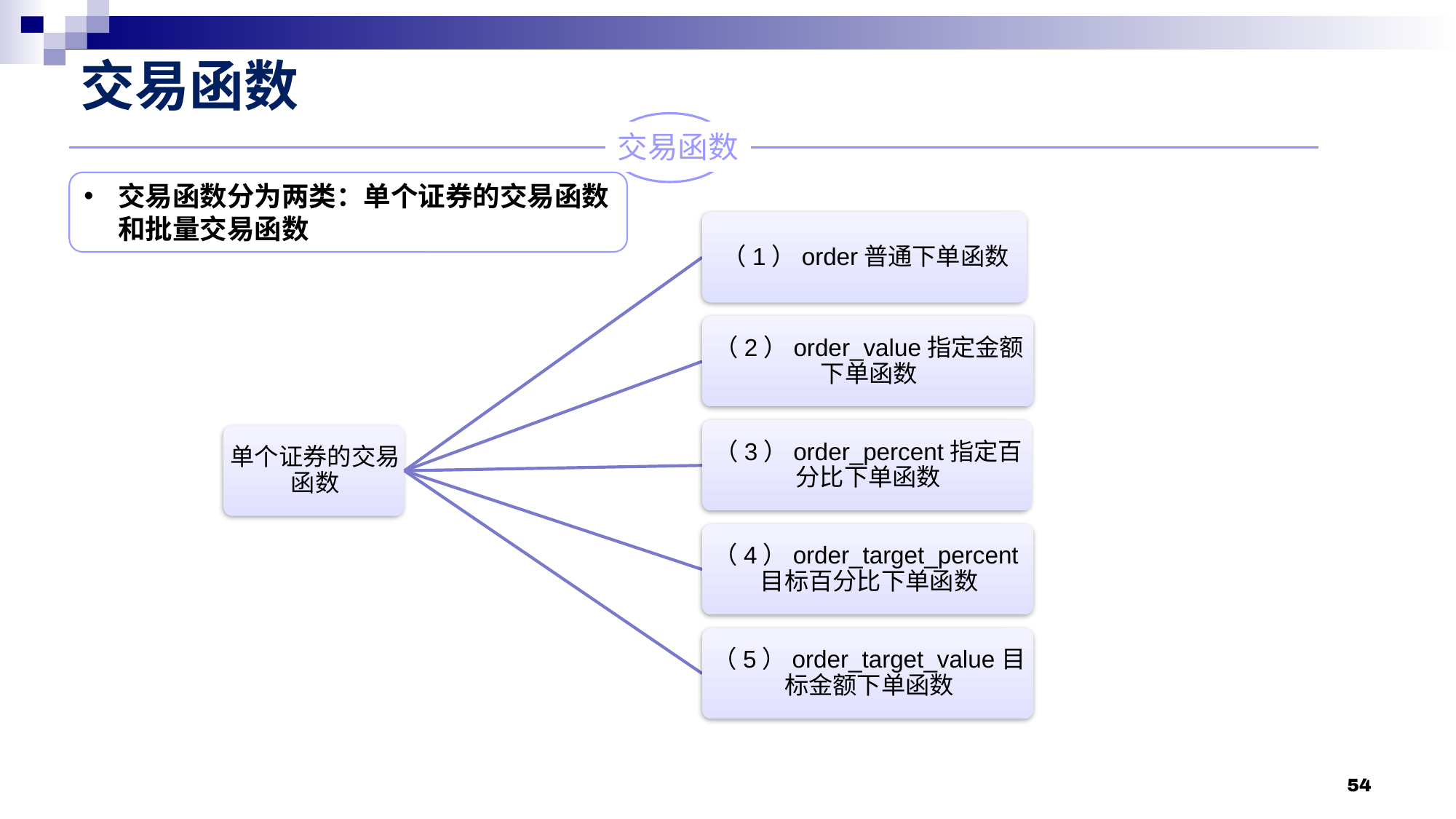

交易函数

交易函数
交易函数分为两类：单个证券的交易函数和批量交易函数
单个证券的交易函数

（1）order普通下单函数

（2）order_value指定金额下单函数

（3）order_percent指定百分比下单函数

（4）order_target_percent目标百分比下单函数

（5）order_target_value目标金额下单函数
54